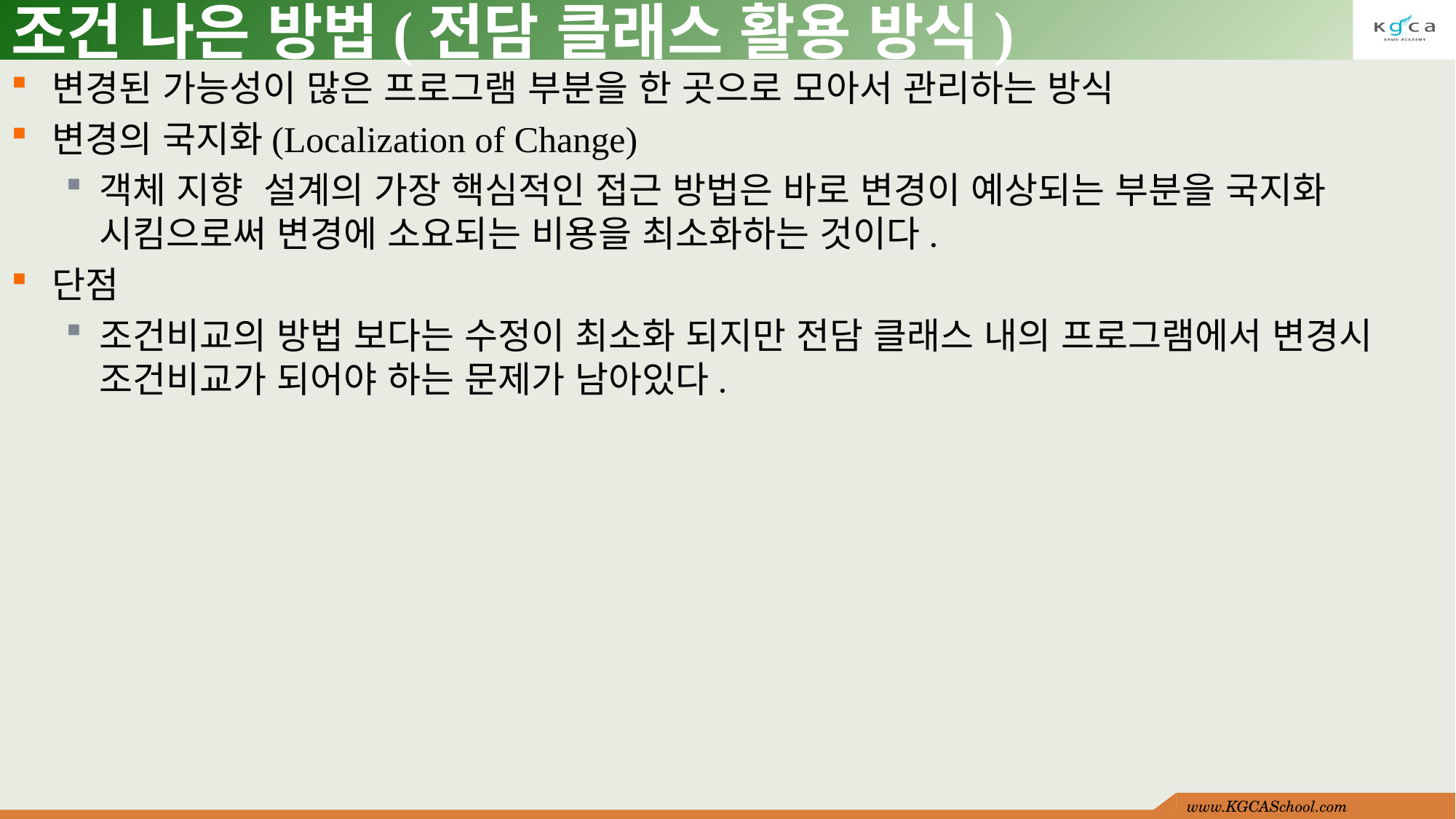

# 조건 나은 방법(전담 클래스 활용 방식)
변경된 가능성이 많은 프로그램 부분을 한 곳으로 모아서 관리하는 방식
변경의 국지화(Localization of Change)
객체 지향  설계의 가장 핵심적인 접근 방법은 바로 변경이 예상되는 부분을 국지화 시킴으로써 변경에 소요되는 비용을 최소화하는 것이다.
단점
조건비교의 방법 보다는 수정이 최소화 되지만 전담 클래스 내의 프로그램에서 변경시 조건비교가 되어야 하는 문제가 남아있다.